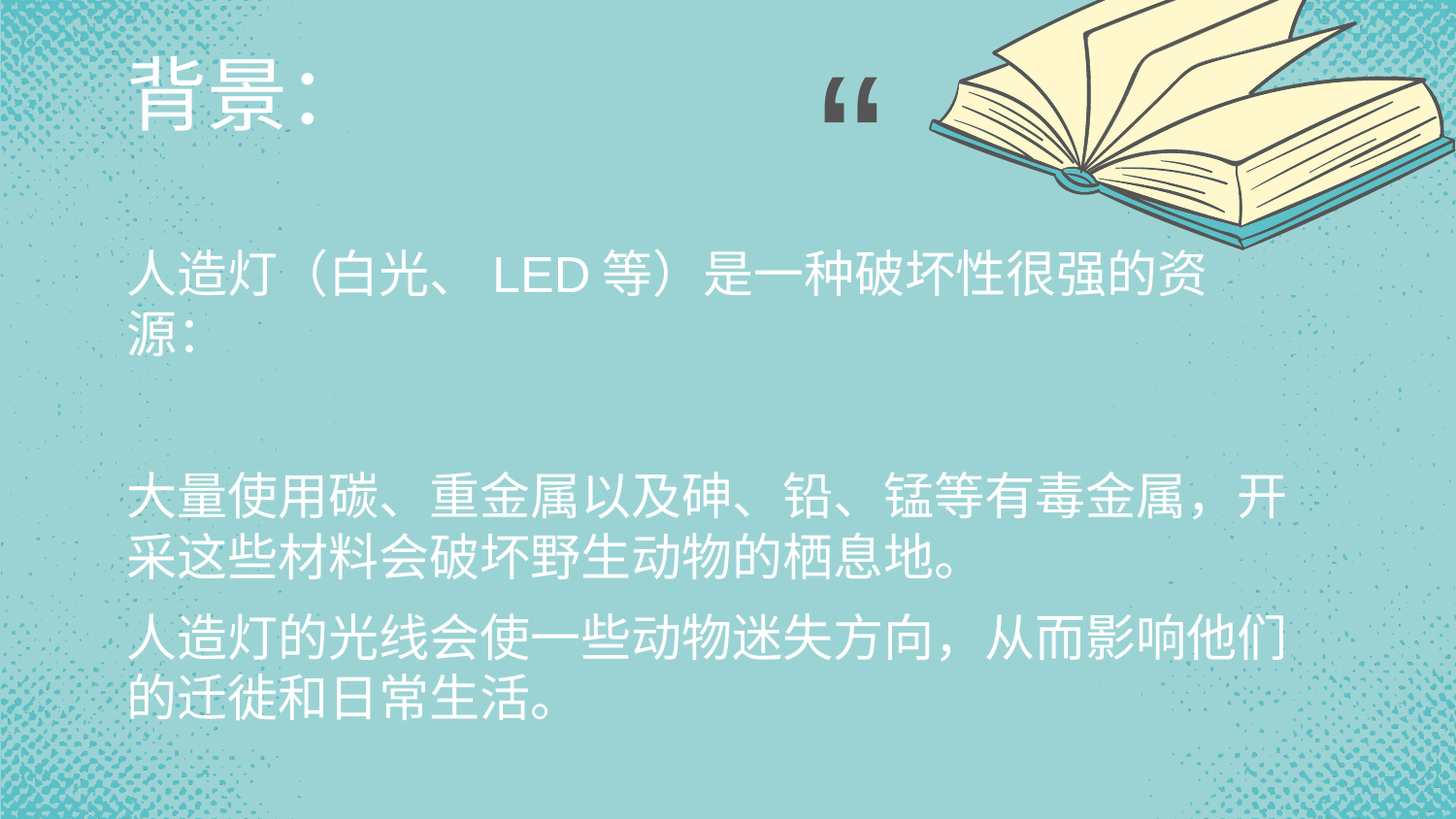

# “
背景：

人造灯（白光、LED等）是一种破坏性很强的资源：

大量使用碳、重金属以及砷、铅、锰等有毒金属，开采这些材料会破坏野生动物的栖息地。
人造灯的光线会使一些动物迷失方向，从而影响他们的迁徙和日常生活。